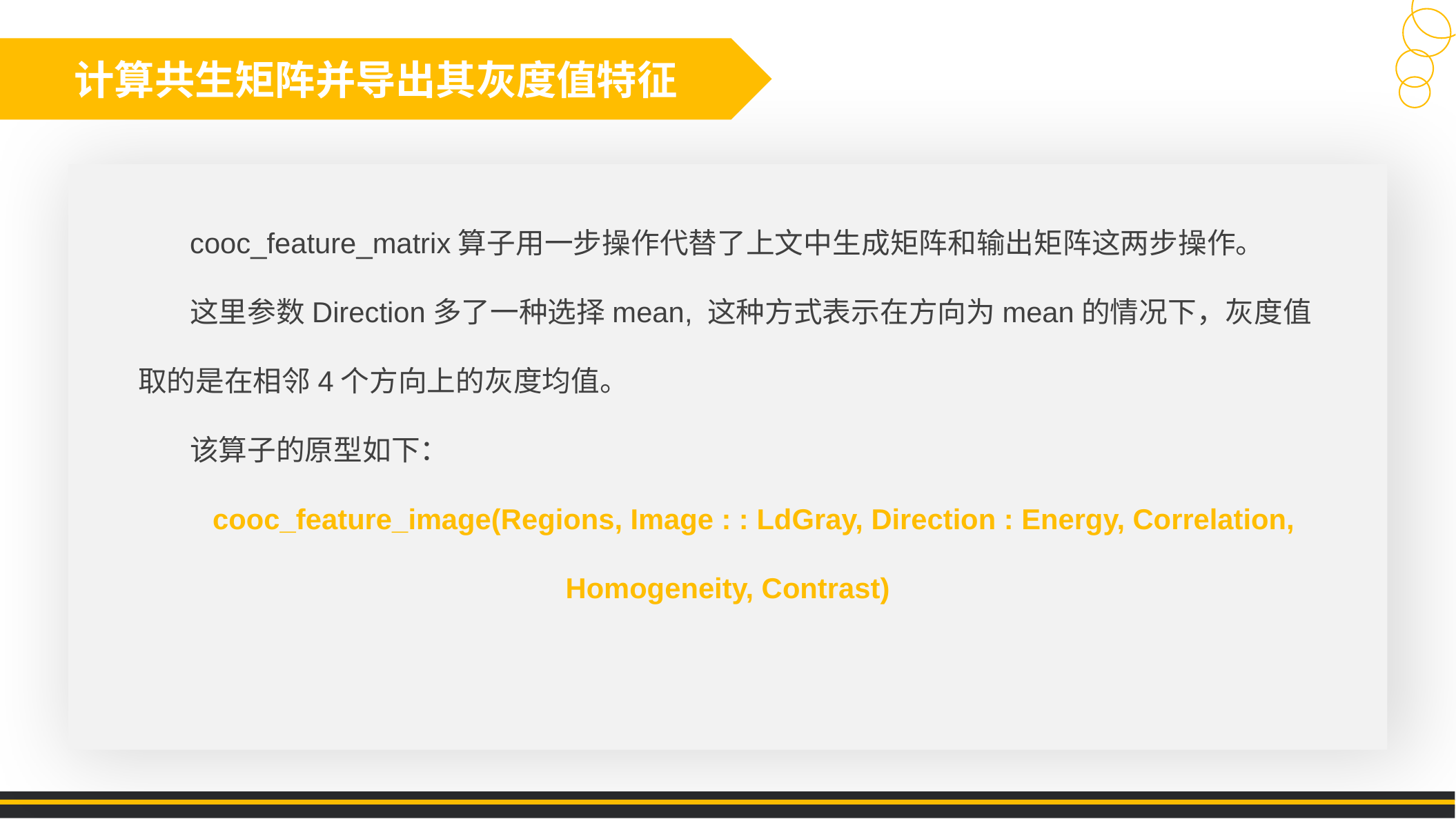

计算共生矩阵并导出其灰度值特征

cooc_feature_matrix算子用一步操作代替了上文中生成矩阵和输出矩阵这两步操作。
这里参数Direction多了一种选择mean, 这种方式表示在方向为mean的情况下，灰度值取的是在相邻4个方向上的灰度均值。
该算子的原型如下：
cooc_feature_image(Regions, Image : : LdGray, Direction : Energy, Correlation, Homogeneity, Contrast)